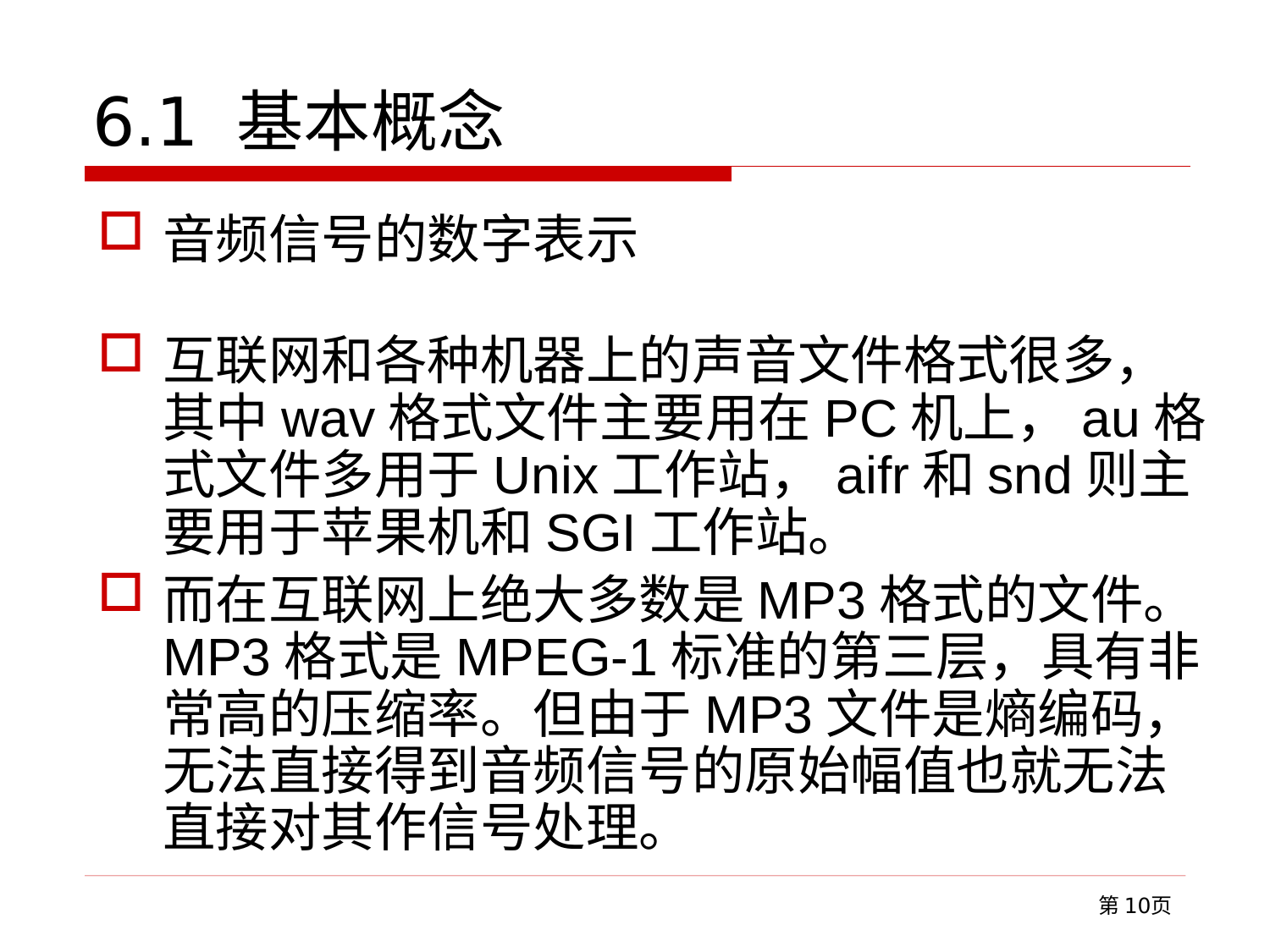

# 6.1 基本概念
音频信号的数字表示

互联网和各种机器上的声音文件格式很多，其中wav格式文件主要用在PC机上，au格式文件多用于Unix工作站，aifr和snd则主要用于苹果机和SGI工作站。
而在互联网上绝大多数是MP3格式的文件。MP3格式是MPEG-1标准的第三层，具有非常高的压缩率。但由于MP3文件是熵编码，无法直接得到音频信号的原始幅值也就无法直接对其作信号处理。
10